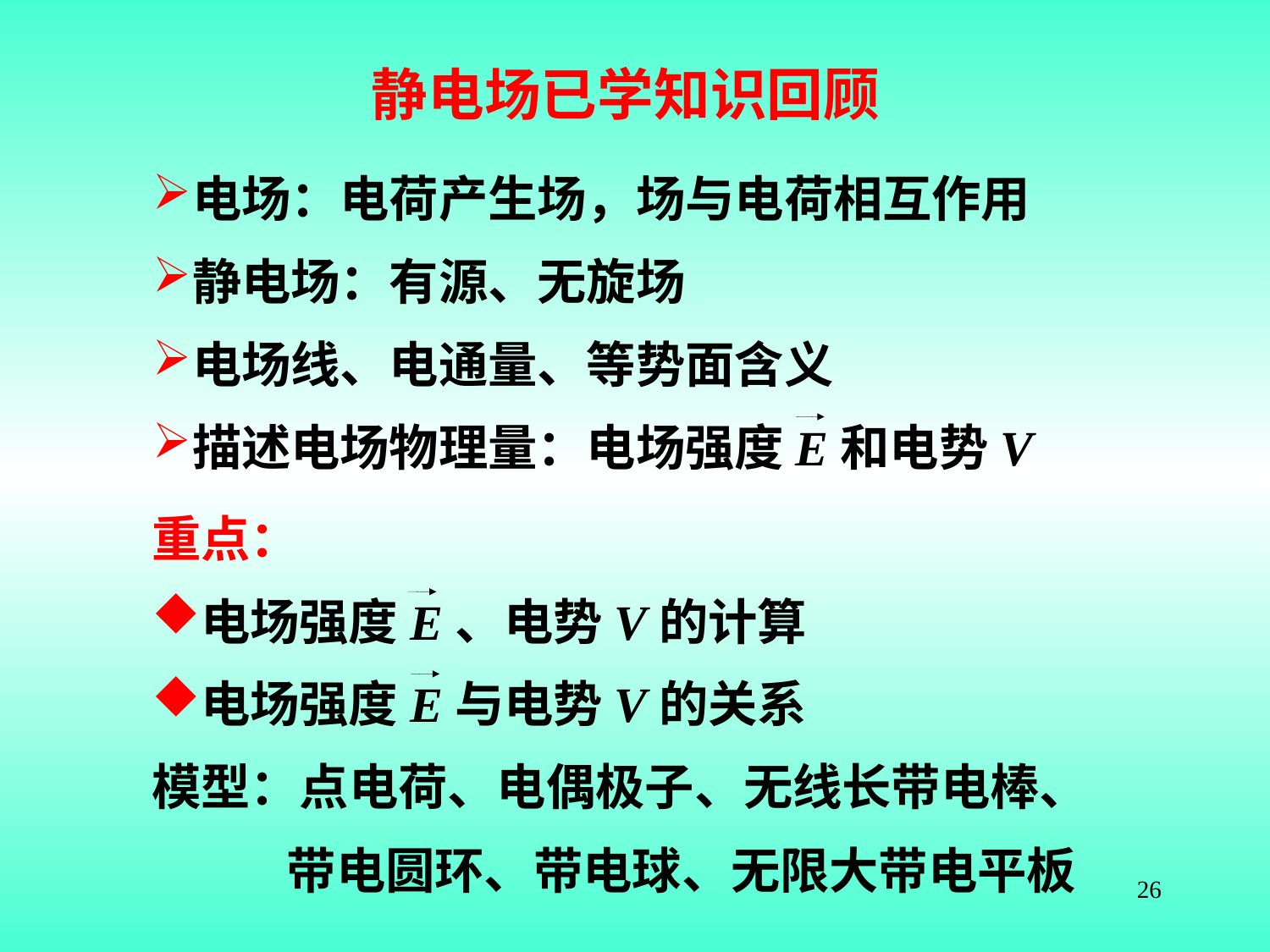

静电场已学知识回顾
电场：电荷产生场，场与电荷相互作用
静电场：有源、无旋场
电场线、电通量、等势面含义
描述电场物理量：电场强度E和电势V

重点：
电场强度E、电势V的计算
电场强度E与电势V的关系
模型：点电荷、电偶极子、无线长带电棒、
           带电圆环、带电球、无限大带电平板

26